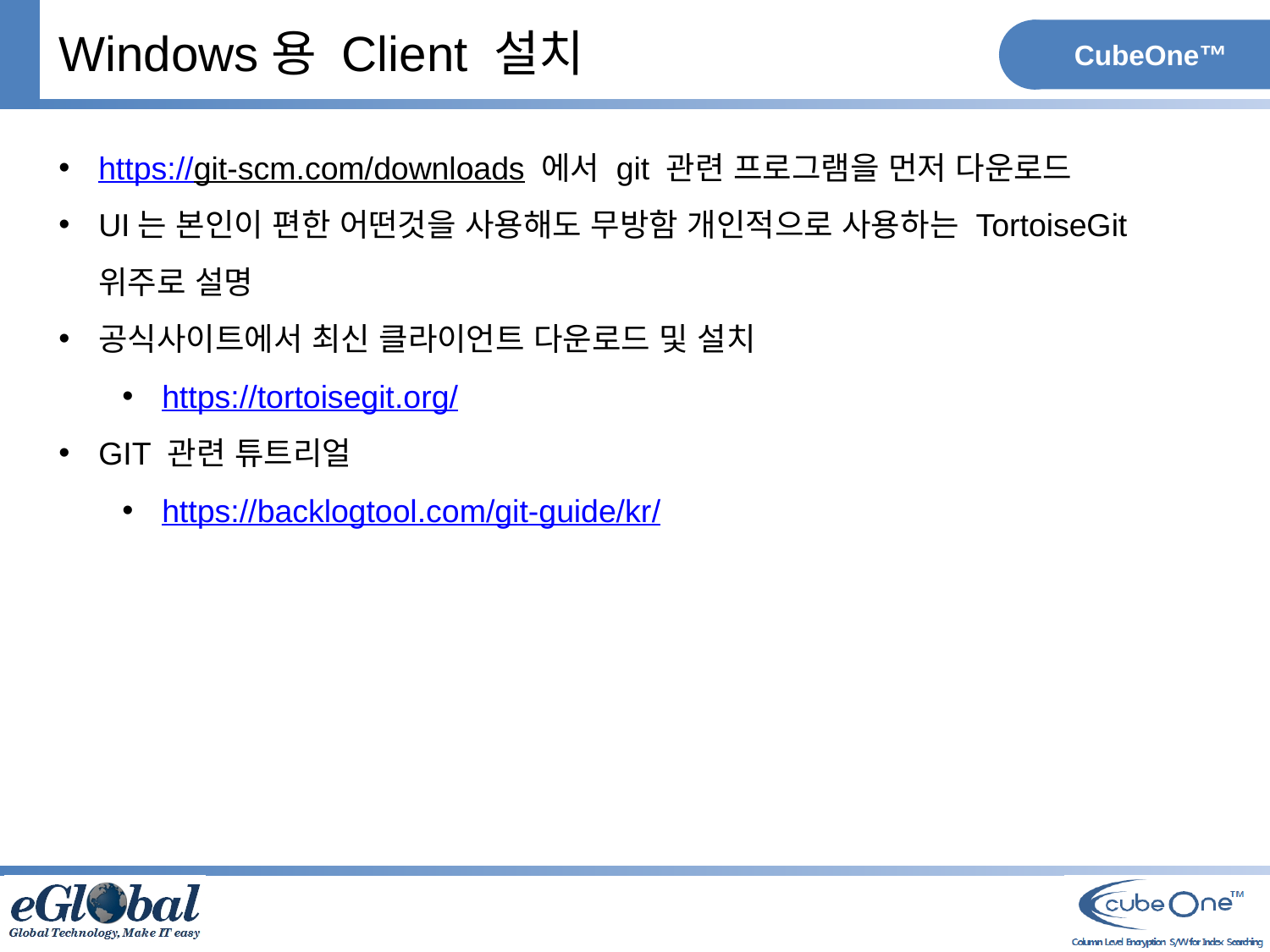

Windows용 Client 설치

https://git-scm.com/downloads 에서 git 관련 프로그램을 먼저 다운로드
UI는 본인이 편한 어떤것을 사용해도 무방함 개인적으로 사용하는 TortoiseGit 위주로 설명
공식사이트에서 최신 클라이언트 다운로드 및 설치
https://tortoisegit.org/
GIT 관련 튜트리얼
https://backlogtool.com/git-guide/kr/